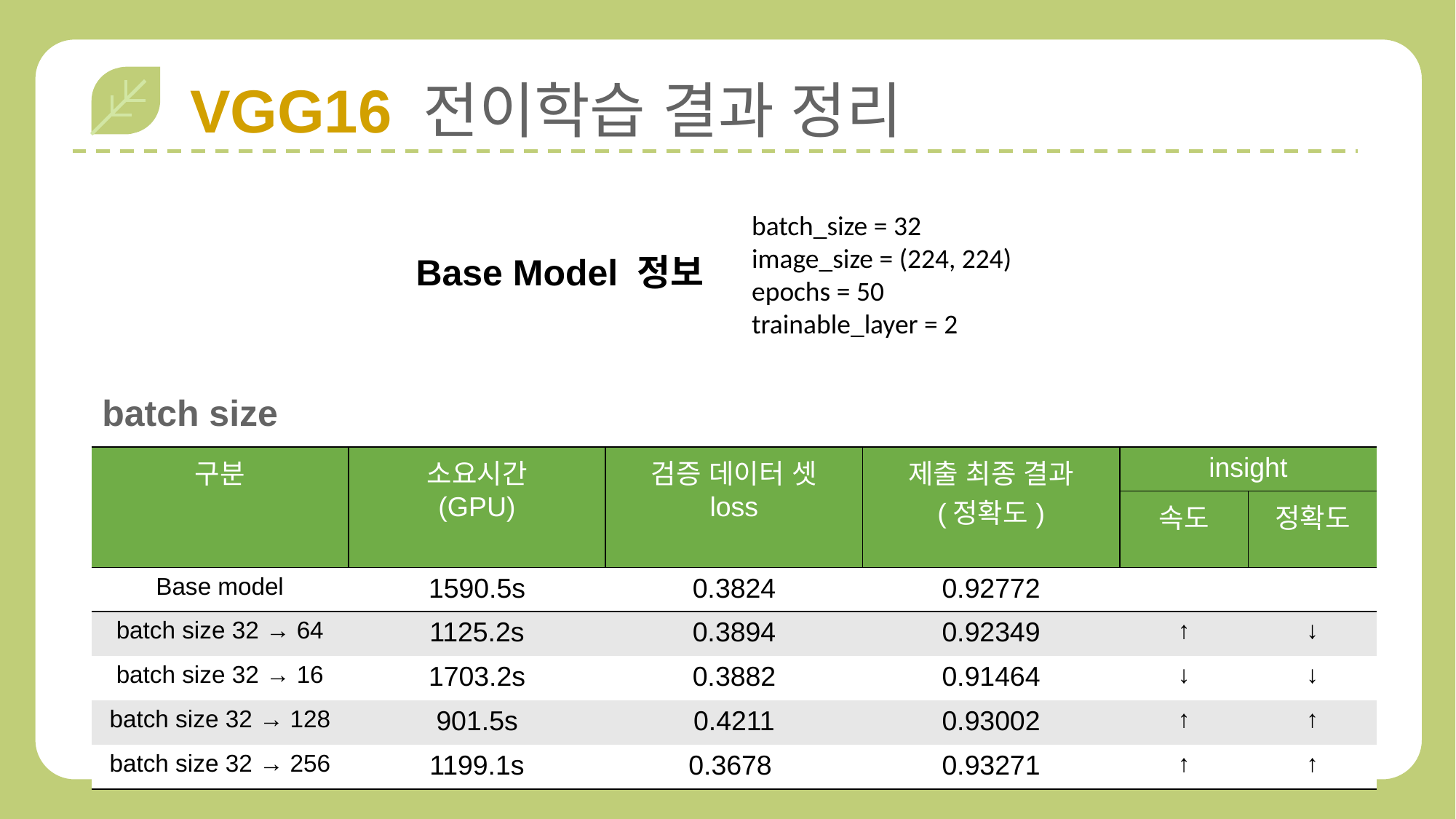

VGG16 전이학습 결과 정리
batch_size = 32
image_size = (224, 224)
epochs = 50
trainable_layer = 2
Base Model 정보
batch size
| 구분 | 소요시간 (GPU) | 검증 데이터 셋 loss | 제출 최종 결과 (정확도) | insight |  |
| --- | --- | --- | --- | --- | --- |
|  |  |  |  | 속도 | 정확도 |
| Base model | 1590.5s | 0.3824 | 0.92772 |  |  |
| batch size 32 → 64 | 1125.2s | 0.3894 | 0.92349 | ↑ | ↓ |
| batch size 32 → 16 | 1703.2s | 0.3882 | 0.91464 | ↓ | ↓ |
| batch size 32 → 128 | 901.5s | 0.4211 | 0.93002 | ↑ | ↑ |
| batch size 32 → 256 | 1199.1s | 0.3678 | 0.93271 | ↑ | ↑ |